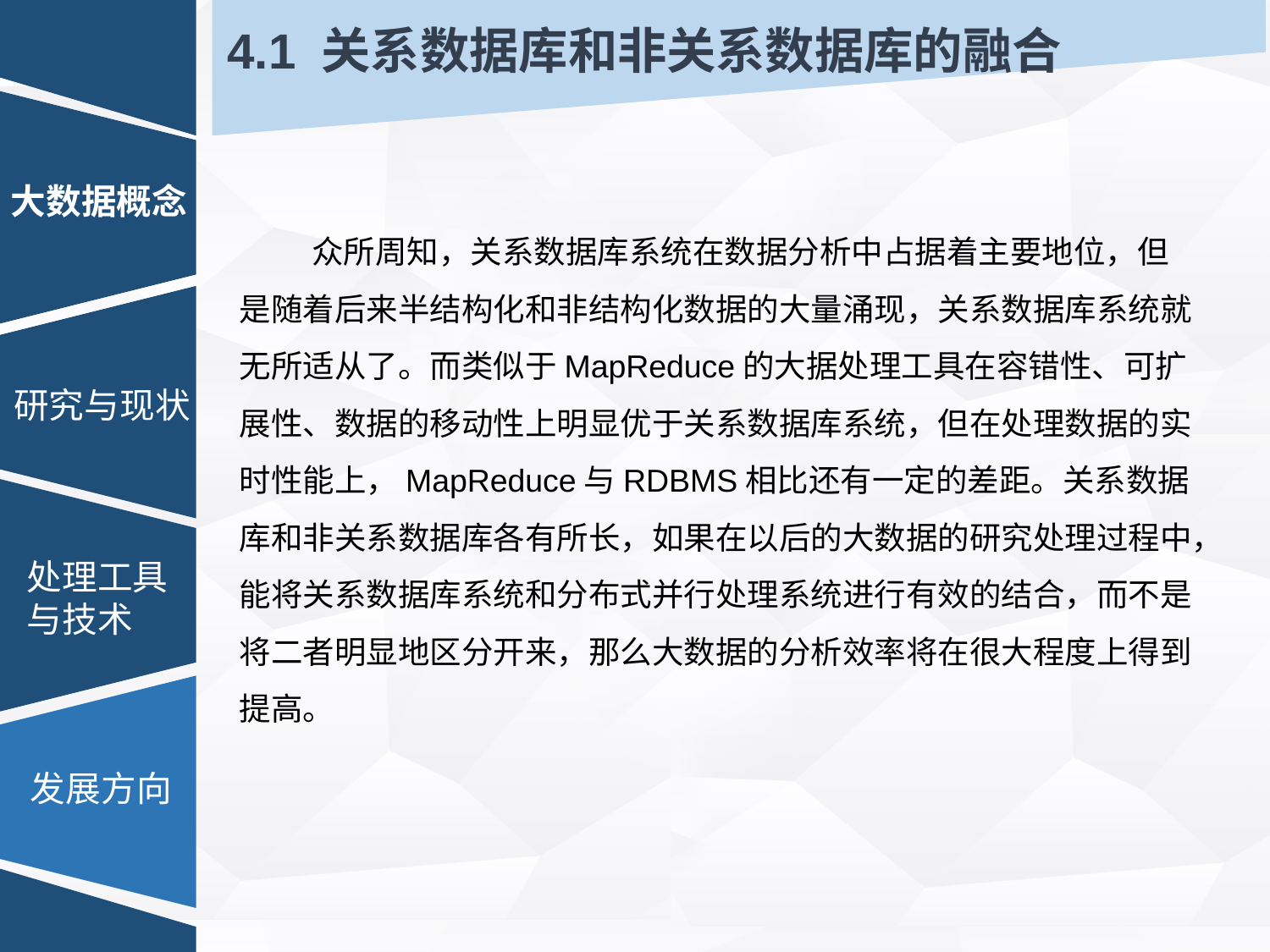

4.1 关系数据库和非关系数据库的融合

大数据概念
         众所周知，关系数据库系统在数据分析中占据着主要地位，但是随着后来半结构化和非结构化数据的大量涌现，关系数据库系统就无所适从了。而类似于MapReduce的大据处理工具在容错性、可扩展性、数据的移动性上明显优于关系数据库系统，但在处理数据的实时性能上，MapReduce与RDBMS相比还有一定的差距。关系数据库和非关系数据库各有所长，如果在以后的大数据的研究处理过程中，能将关系数据库系统和分布式并行处理系统进行有效的结合，而不是将二者明显地区分开来，那么大数据的分析效率将在很大程度上得到提高。

研究与现状

处理工具
与技术

发展方向